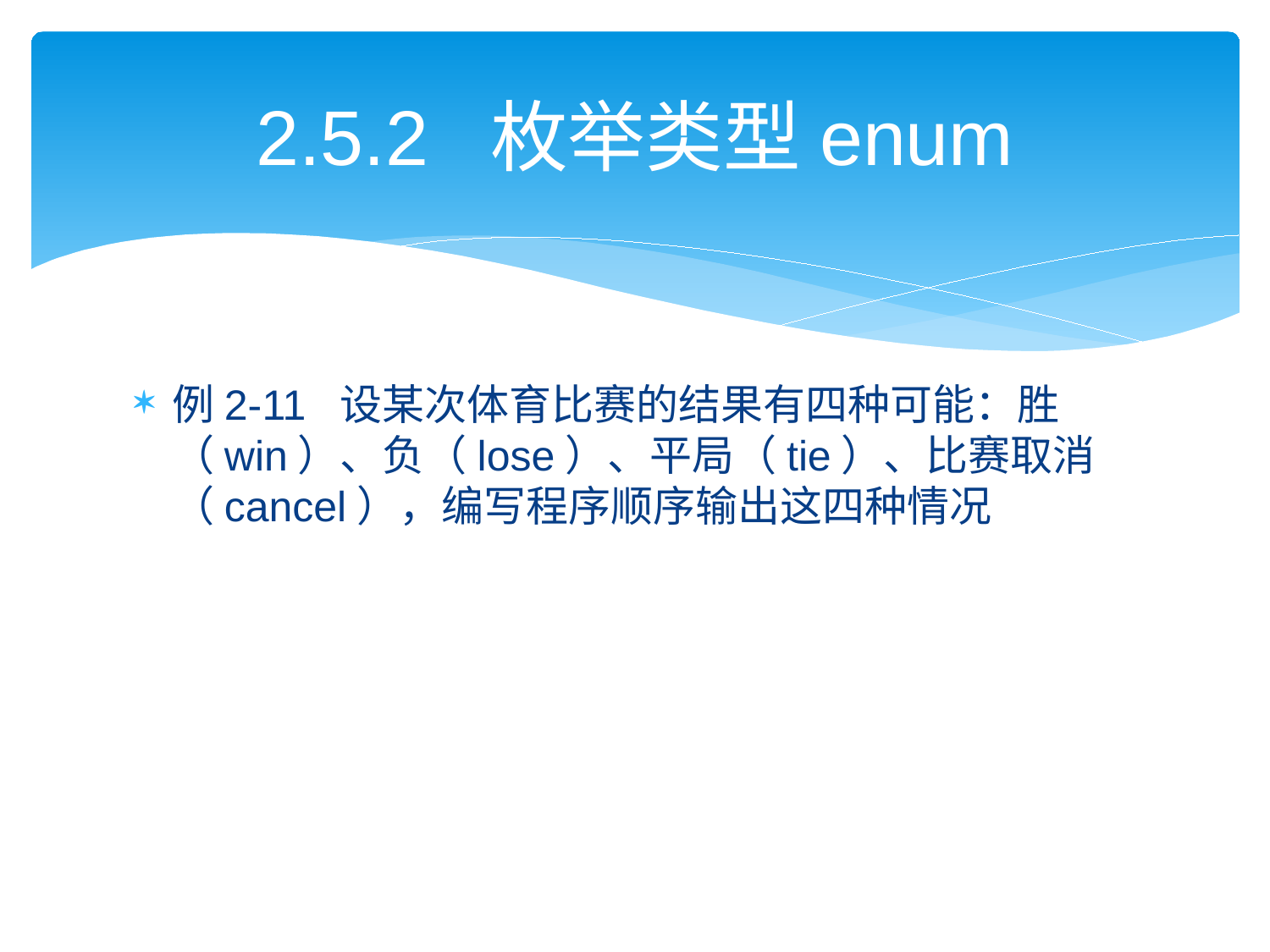

# 2.5.2  枚举类型enum
例2-11  设某次体育比赛的结果有四种可能：胜（win）、负（lose）、平局（tie）、比赛取消（cancel），编写程序顺序输出这四种情况